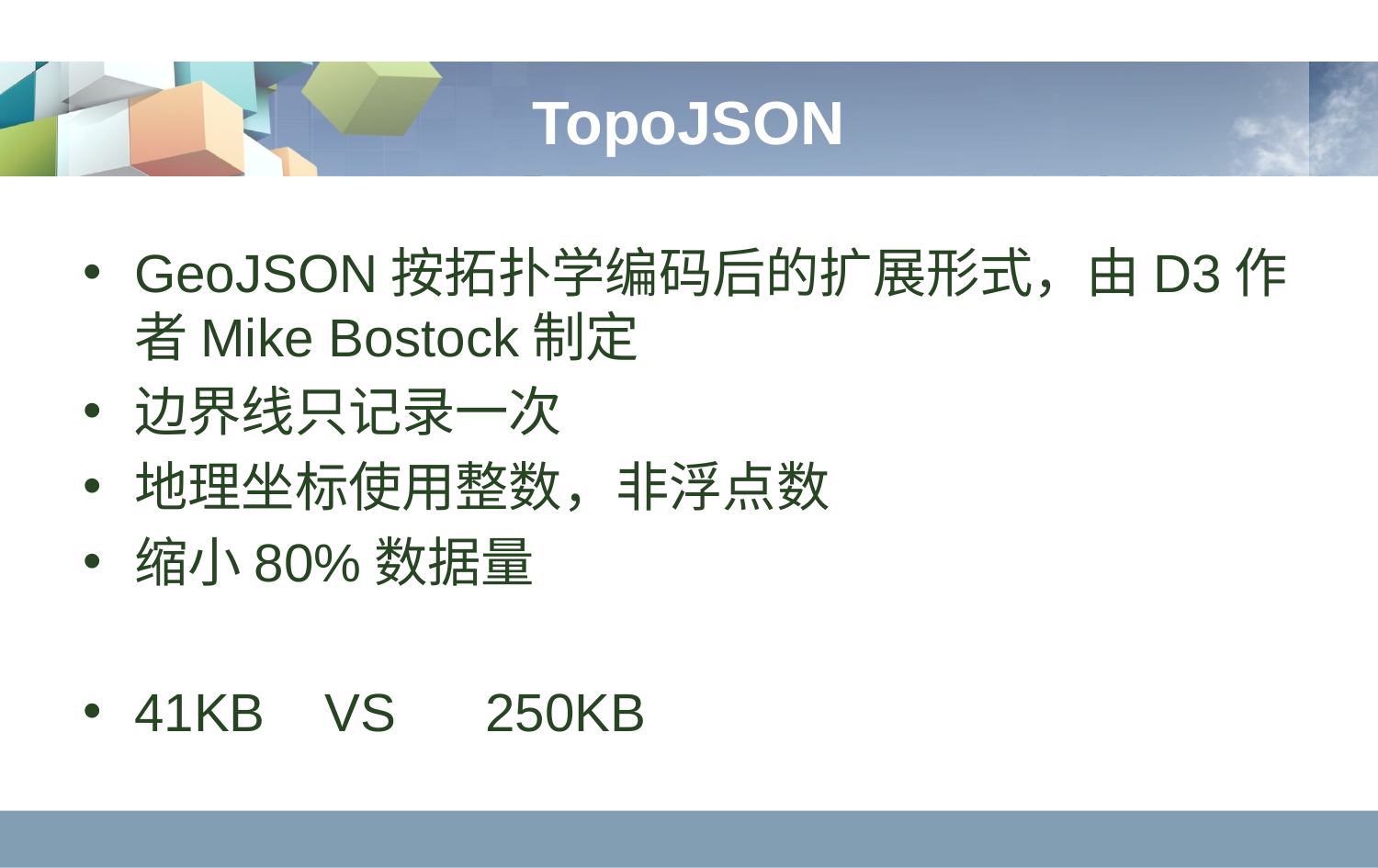

# TopoJSON
GeoJSON按拓扑学编码后的扩展形式，由D3作者Mike Bostock制定
边界线只记录一次
地理坐标使用整数，非浮点数
缩小80%数据量

41KB    VS      250KB